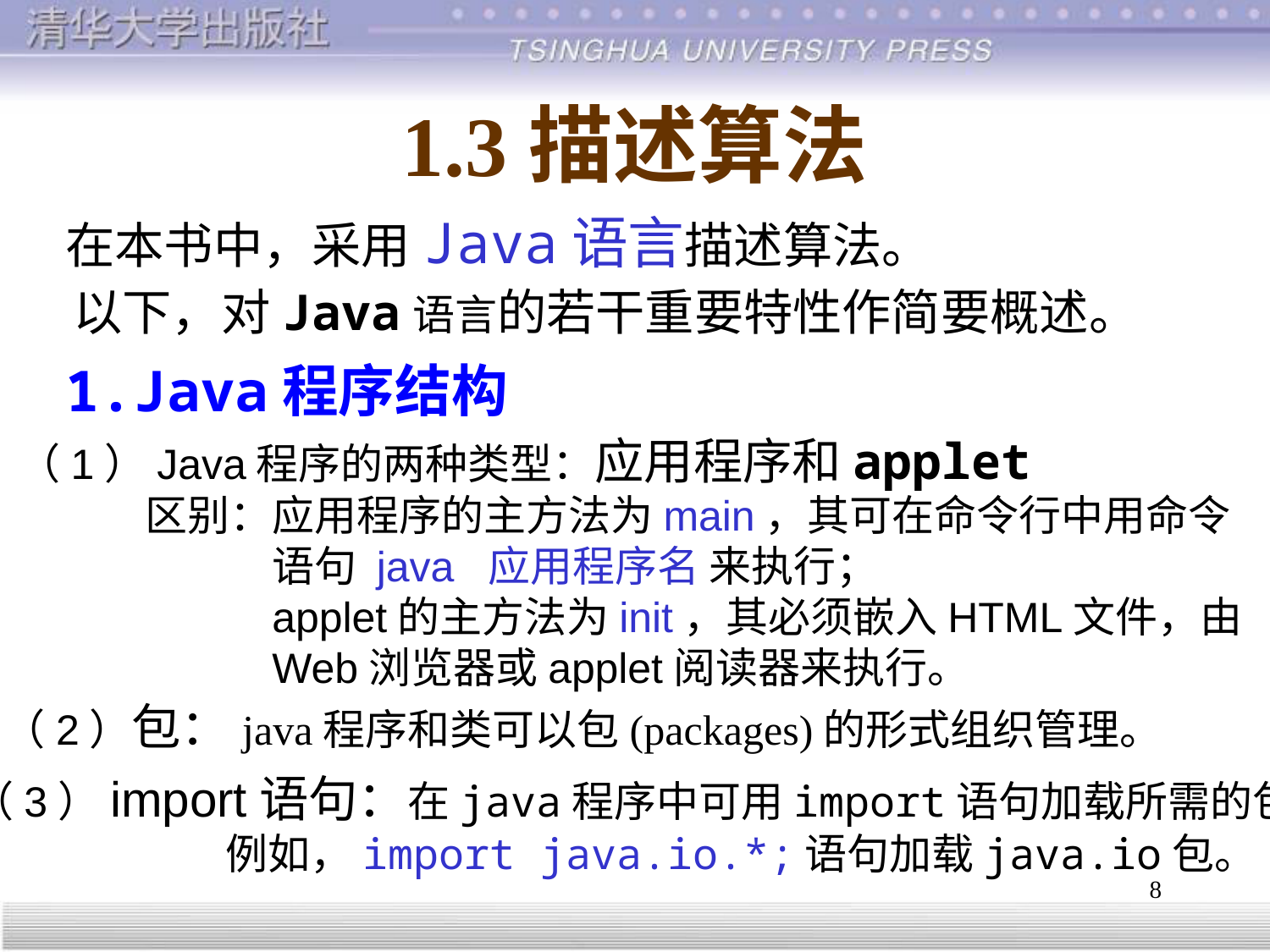

# 1.3	描述算法
在本书中，采用Java语言描述算法。

1.Java程序结构
以下，对Java语言的若干重要特性作简要概述。
（1）Java程序的两种类型：应用程序和applet
	区别：应用程序的主方法为main，其可在命令行中用命令
		语句 java  应用程序名 来执行；
		applet的主方法为init，其必须嵌入HTML文件，由
		Web浏览器或applet阅读器来执行。
（2）包：java程序和类可以包(packages)的形式组织管理。
（3）import语句：在java程序中可用import语句加载所需的包。
		例如，import java.io.*;语句加载java.io包。
8